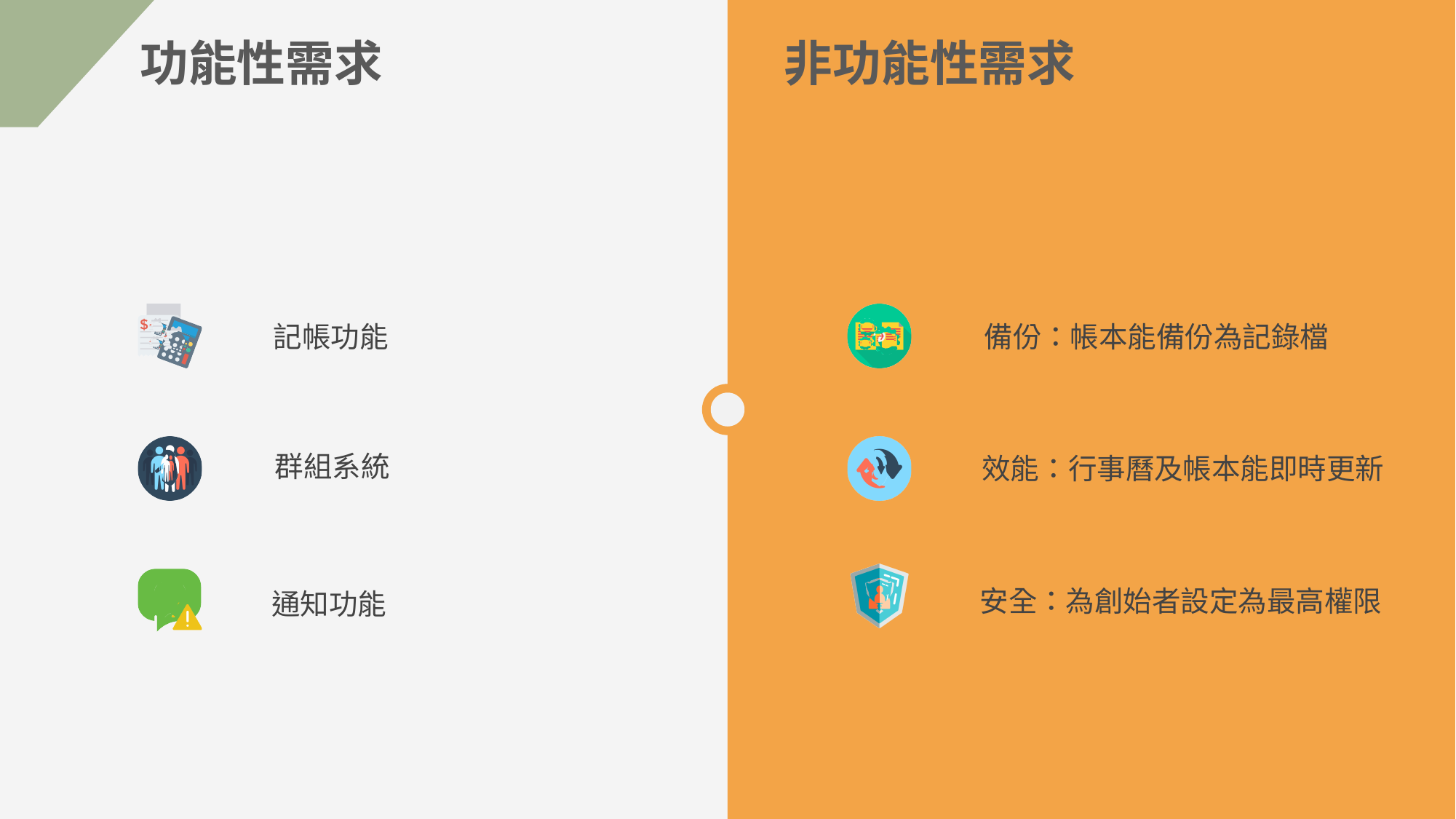

非功能性需求
功能性需求

記帳功能
備份：帳本能備份為記錄檔

群組系統
效能：行事曆及帳本能即時更新

安全：為創始者設定為最高權限
通知功能